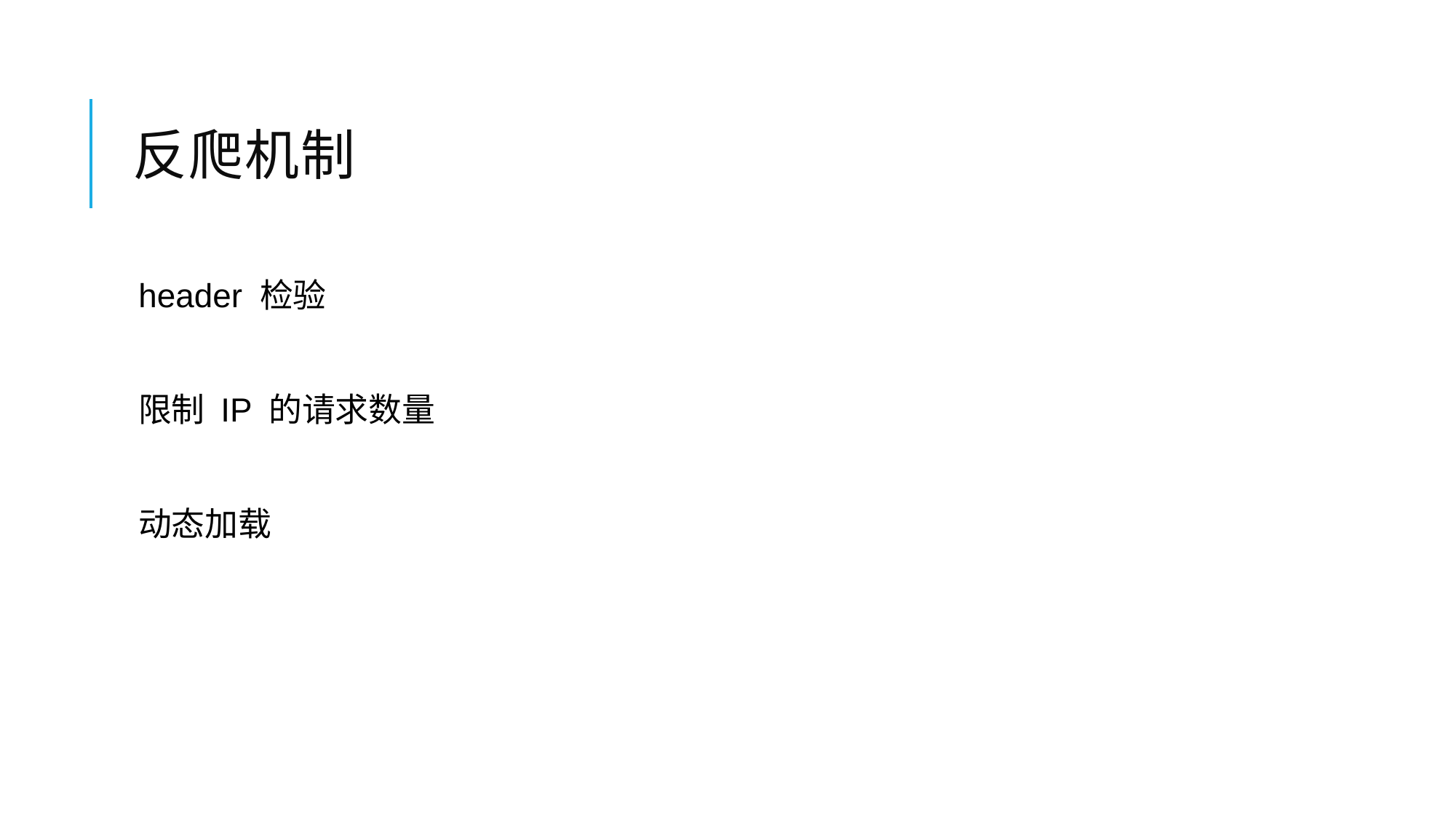

# 反爬机制
header 检验

限制 IP 的请求数量

动态加载